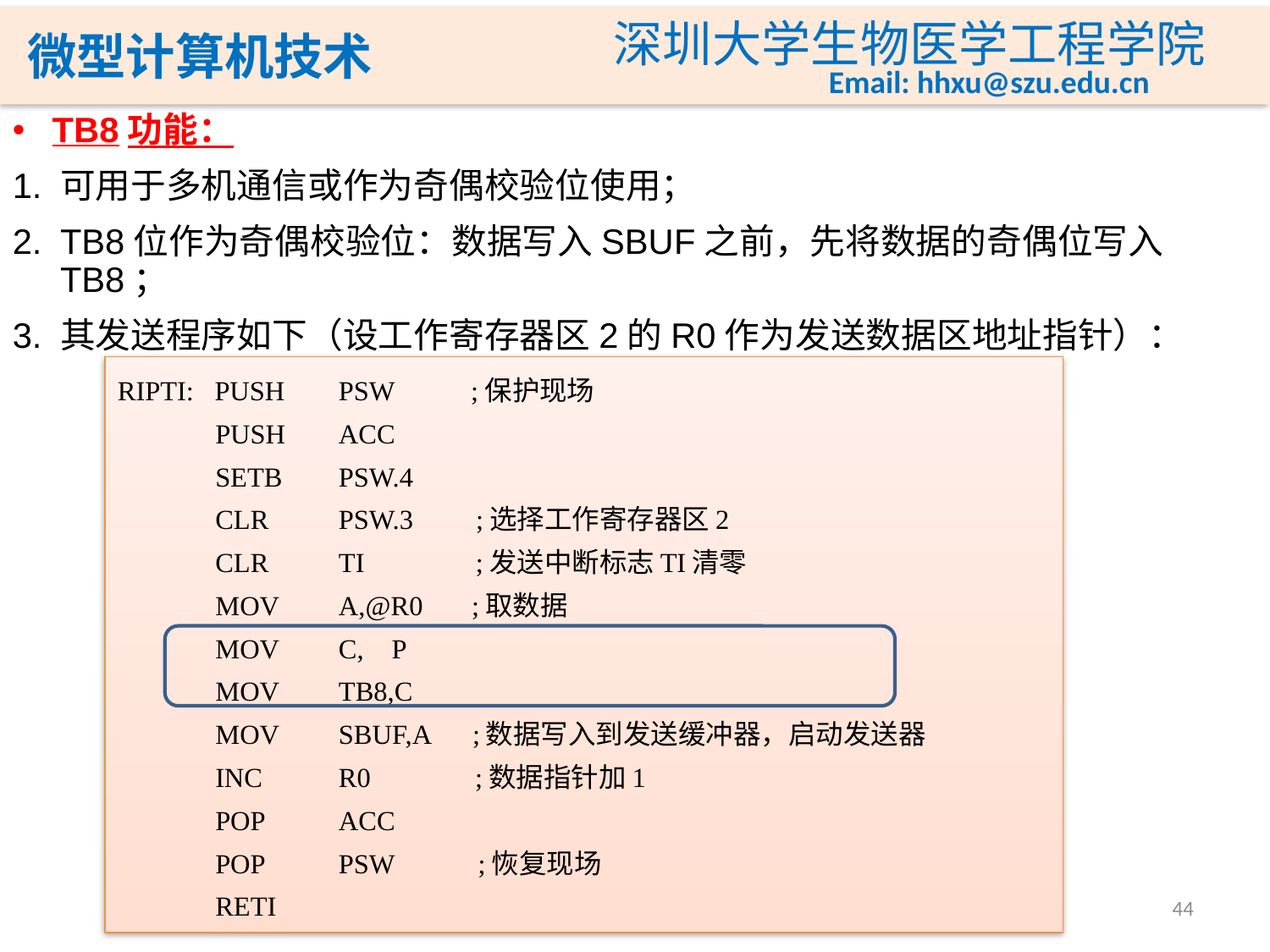

TB8功能：
可用于多机通信或作为奇偶校验位使用；
TB8位作为奇偶校验位：数据写入SBUF之前，先将数据的奇偶位写入TB8；
其发送程序如下（设工作寄存器区2的R0作为发送数据区地址指针）：
RIPTI:   PUSH	PSW           ;保护现场
              PUSH	ACC
              SETB	PSW.4
              CLR	PSW.3         ;选择工作寄存器区2
              CLR	TI                ;发送中断标志TI清零
              MOV	A,@R0       ;取数据
              MOV	C,    P
              MOV	TB8,C
              MOV	SBUF,A      ;数据写入到发送缓冲器，启动发送器
              INC	R0               ;数据指针加1
              POP	ACC
              POP	PSW            ;恢复现场
              RETI

44